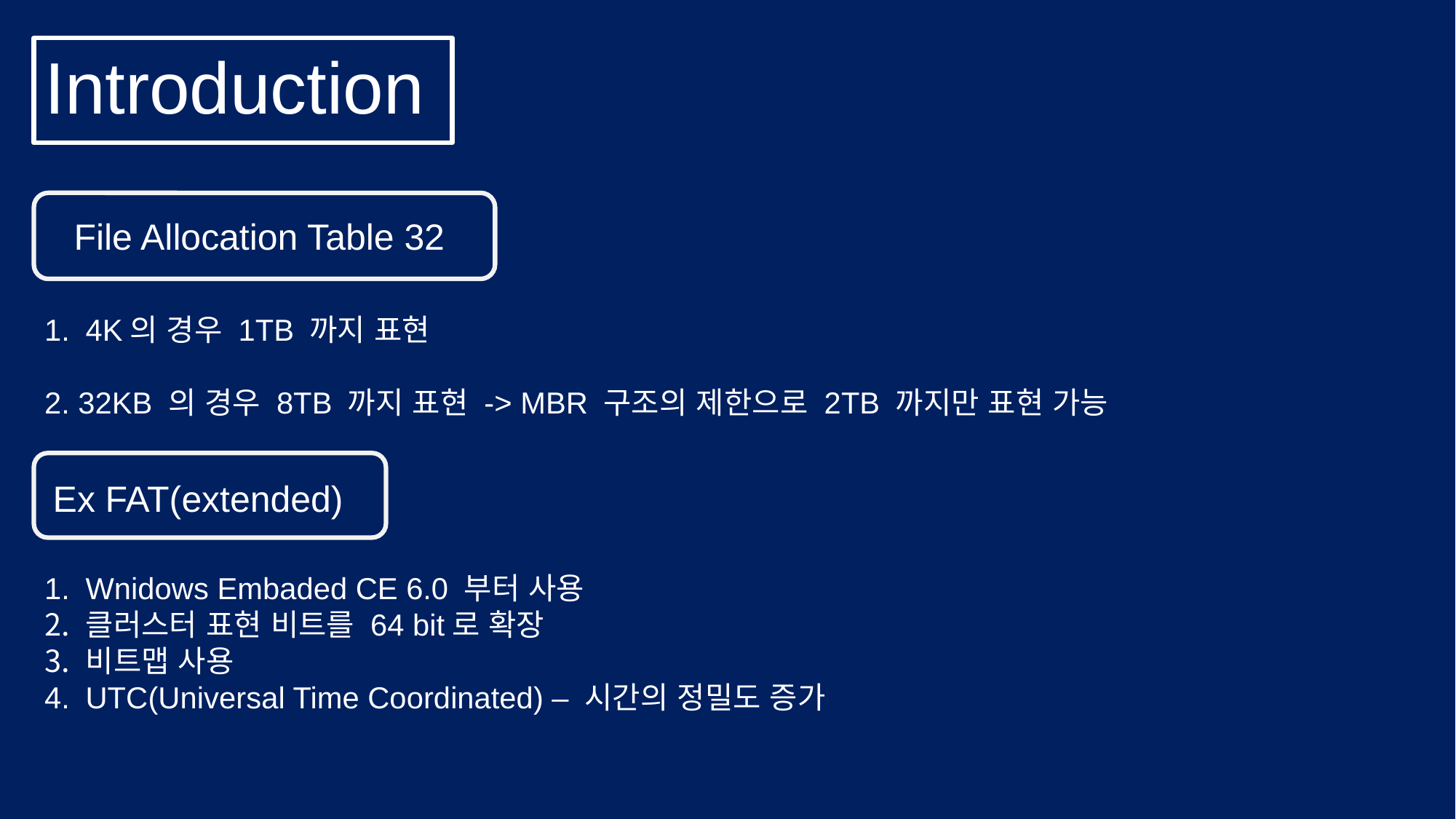

# Introduction
File Allocation Table 32
4K의 경우 1TB 까지 표현

2. 32KB 의 경우 8TB 까지 표현 -> MBR 구조의 제한으로 2TB 까지만 표현 가능
Ex FAT(extended)
Wnidows Embaded CE 6.0 부터 사용
클러스터 표현 비트를 64 bit로 확장
비트맵 사용
UTC(Universal Time Coordinated) – 시간의 정밀도 증가